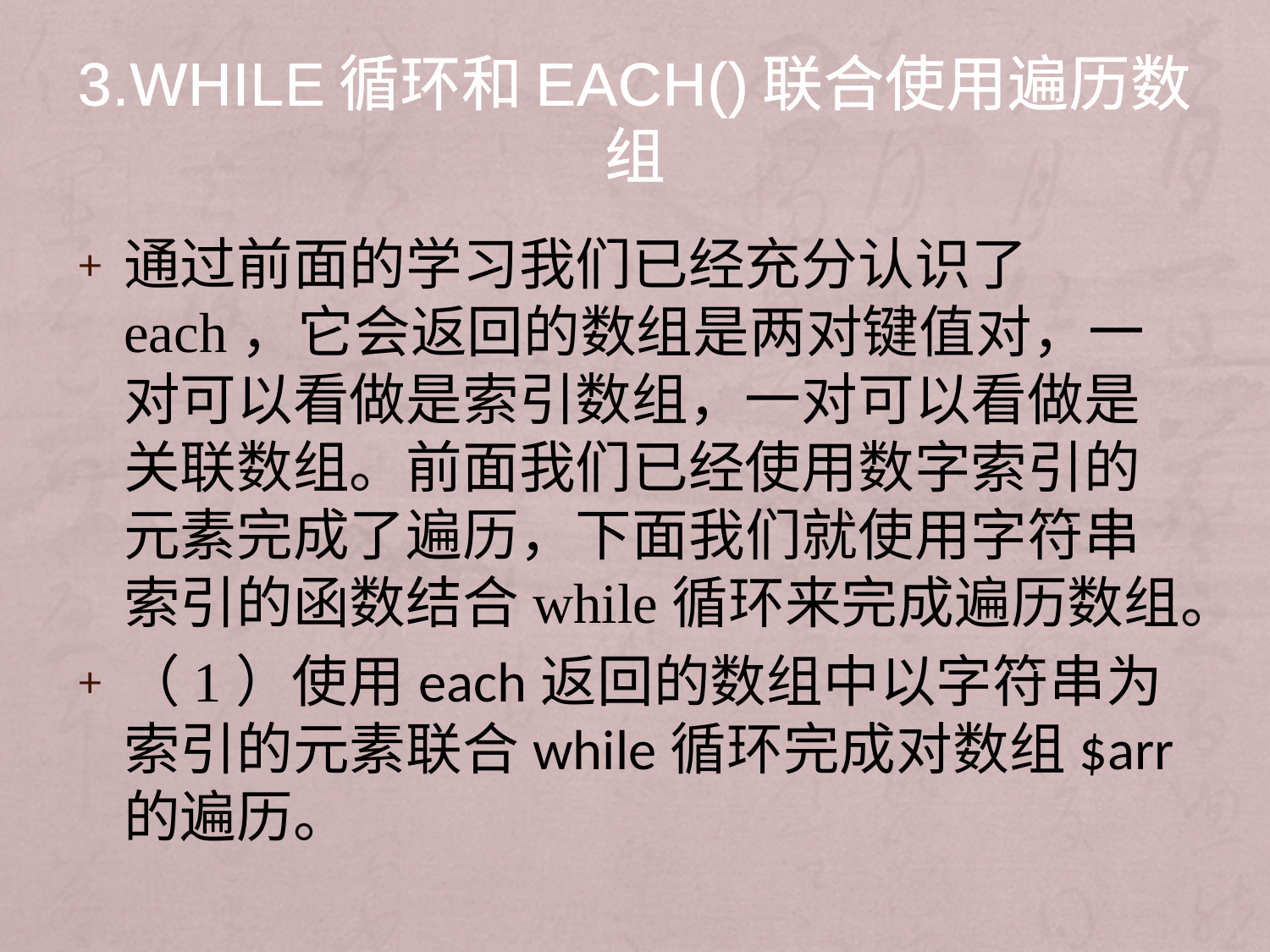

# 3.while循环和each()联合使用遍历数组
通过前面的学习我们已经充分认识了each，它会返回的数组是两对键值对，一对可以看做是索引数组，一对可以看做是关联数组。前面我们已经使用数字索引的元素完成了遍历，下面我们就使用字符串索引的函数结合while循环来完成遍历数组。
（1）使用each返回的数组中以字符串为索引的元素联合while循环完成对数组$arr的遍历。